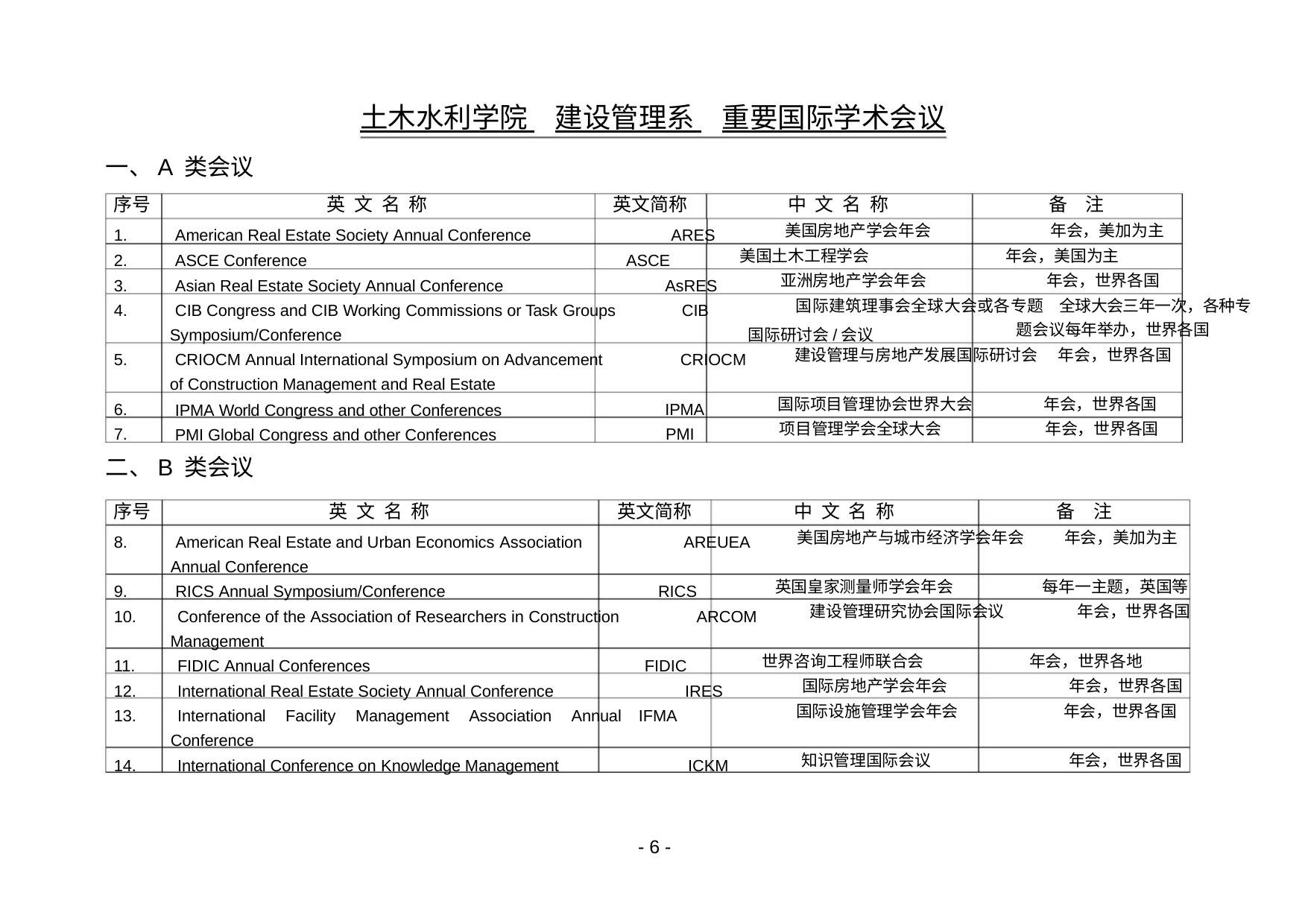

土木水利学院 建设管理系 重要国际学术会议

一、A类会议

序号
英 文 名 称
英文简称
中 文 名 称
备 注
1.
2.
3.
4.
American Real Estate Society Annual Conference
ASCE Conference
Asian Real Estate Society Annual Conference
CIB Congress and CIB Working Commissions or Task Groups
Symposium/Conference
ARES
美国房地产学会年会
年会，美加为主
ASCE
美国土木工程学会
亚洲房地产学会年会
国际建筑理事会全球大会或各专题 全球大会三年一次，各种专
年会，美国为主
AsRES
CIB
年会，世界各国
国际研讨会/会议
题会议每年举办，世界各国
5.
CRIOCM Annual International Symposium on Advancement
of Construction Management and Real Estate
IPMA World Congress and other Conferences
PMI Global Congress and other Conferences
CRIOCM
建设管理与房地产发展国际研讨会 年会，世界各国
6.
7.
IPMA
PMI
国际项目管理协会世界大会
项目管理学会全球大会
年会，世界各国
年会，世界各国
二、B类会议

序号
英 文 名 称
英文简称
中 文 名 称
备 注
8.
American Real Estate and Urban Economics Association
Annual Conference
AREUEA
美国房地产与城市经济学会年会
年会，美加为主
9.
10.
RICS Annual Symposium/Conference
Conference of the Association of Researchers in Construction
Management
RICS
ARCOM
英国皇家测量师学会年会
建设管理研究协会国际会议
每年一主题，英国等
年会，世界各国
11.
12.
13.
FIDIC Annual Conferences
International Real Estate Society Annual Conference
International Facility Management Association Annual IFMA
Conference
FIDIC
IRES
世界咨询工程师联合会
国际房地产学会年会
国际设施管理学会年会
年会，世界各地
年会，世界各国
年会，世界各国
14.
International Conference on Knowledge Management
ICKM
知识管理国际会议
年会，世界各国
- 6 -